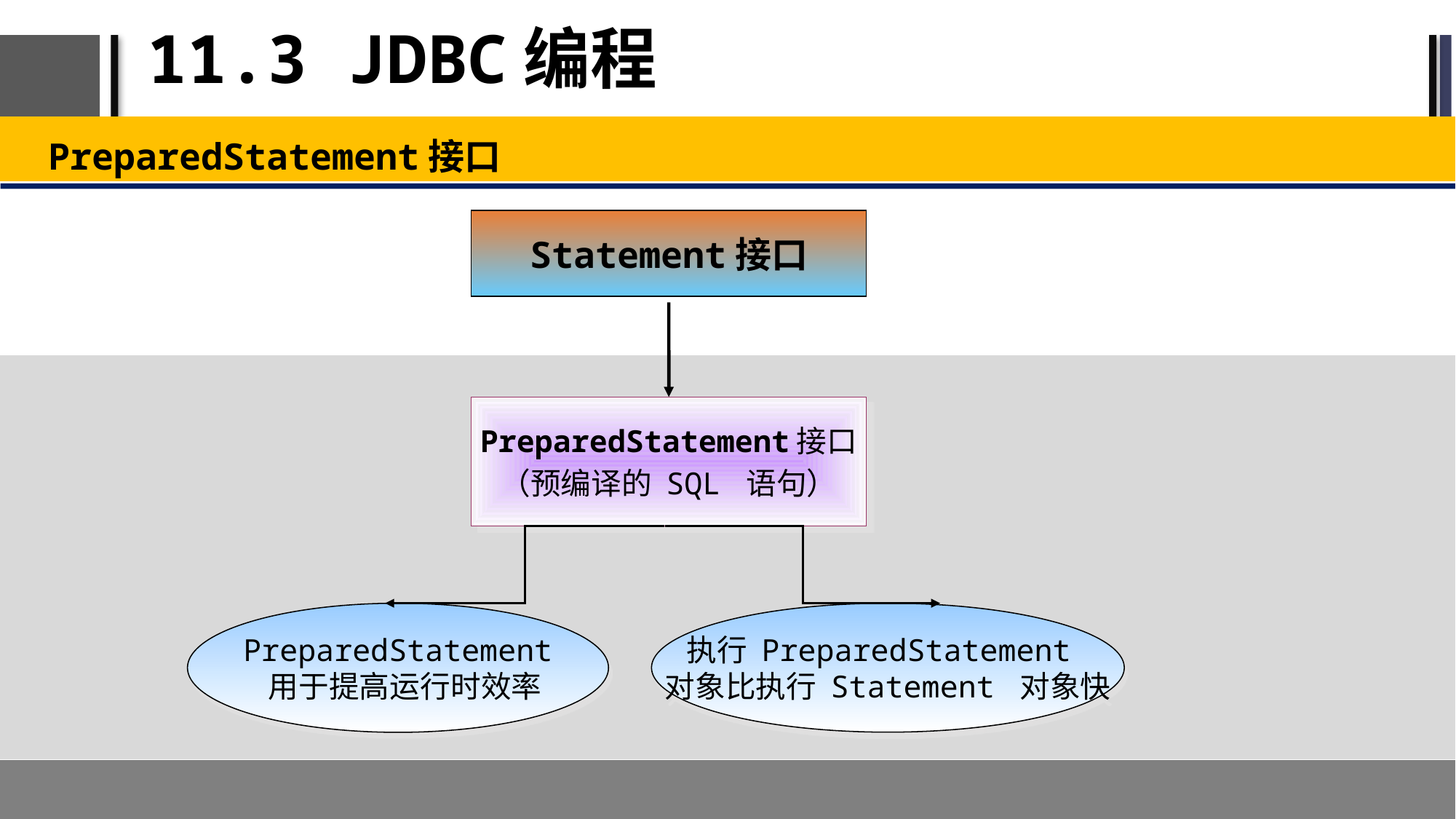

# 11.3 JDBC编程

PreparedStatement接口

Statement接口

PreparedStatement接口
（预编译的 SQL 语句）
PreparedStatement
 用于提高运行时效率
执行 PreparedStatement
对象比执行 Statement 对象快